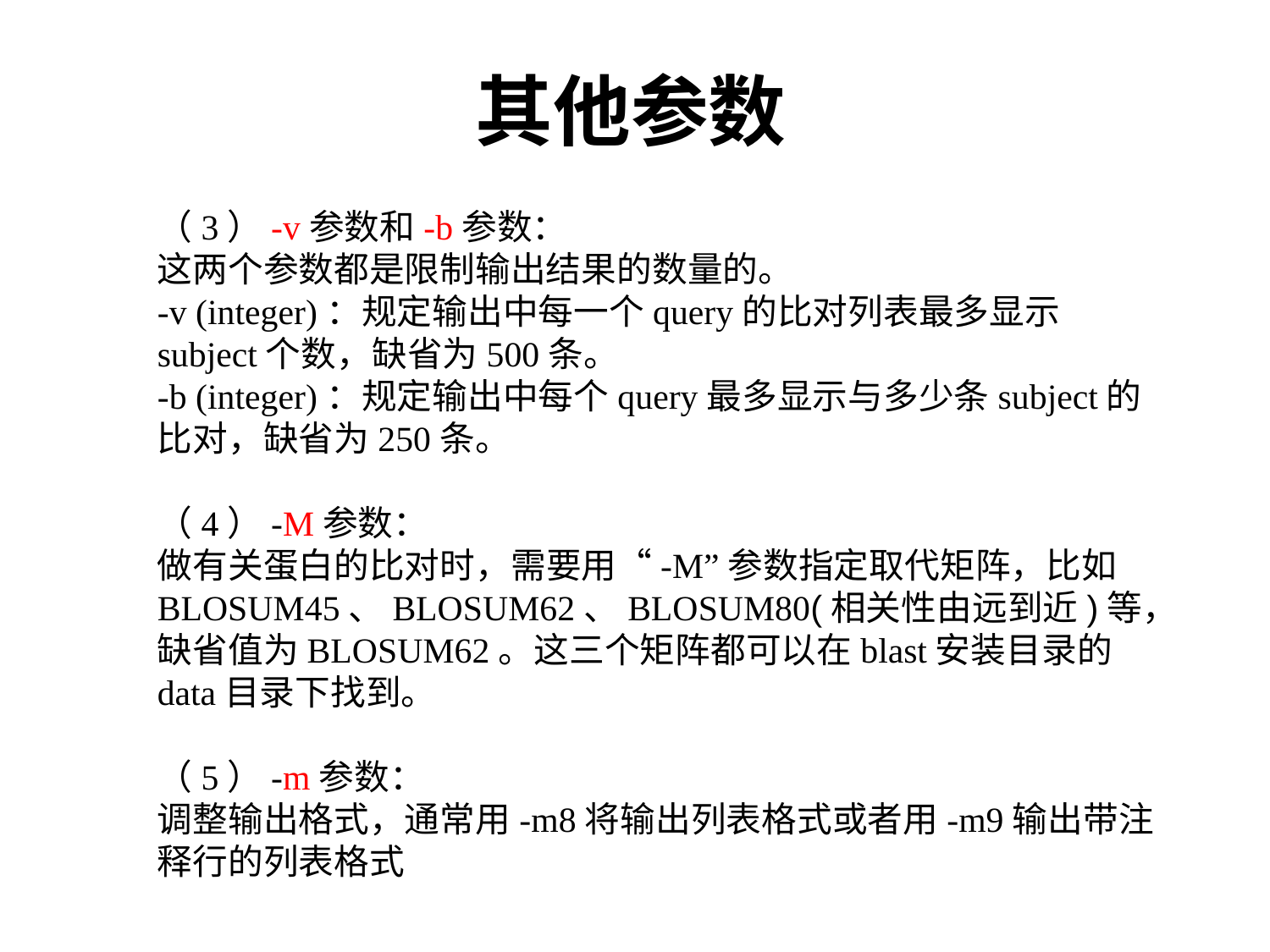

# 其他参数

（3）-v参数和-b参数：
这两个参数都是限制输出结果的数量的。
-v (integer)：规定输出中每一个query的比对列表最多显示subject个数，缺省为500条。
-b (integer)：规定输出中每个query最多显示与多少条subject的比对，缺省为250条。

（4）-M参数：
做有关蛋白的比对时，需要用“-M”参数指定取代矩阵，比如BLOSUM45、BLOSUM62、BLOSUM80(相关性由远到近)等，缺省值为BLOSUM62。这三个矩阵都可以在blast安装目录的data目录下找到。

（5）-m参数：
调整输出格式，通常用-m8将输出列表格式或者用-m9输出带注释行的列表格式